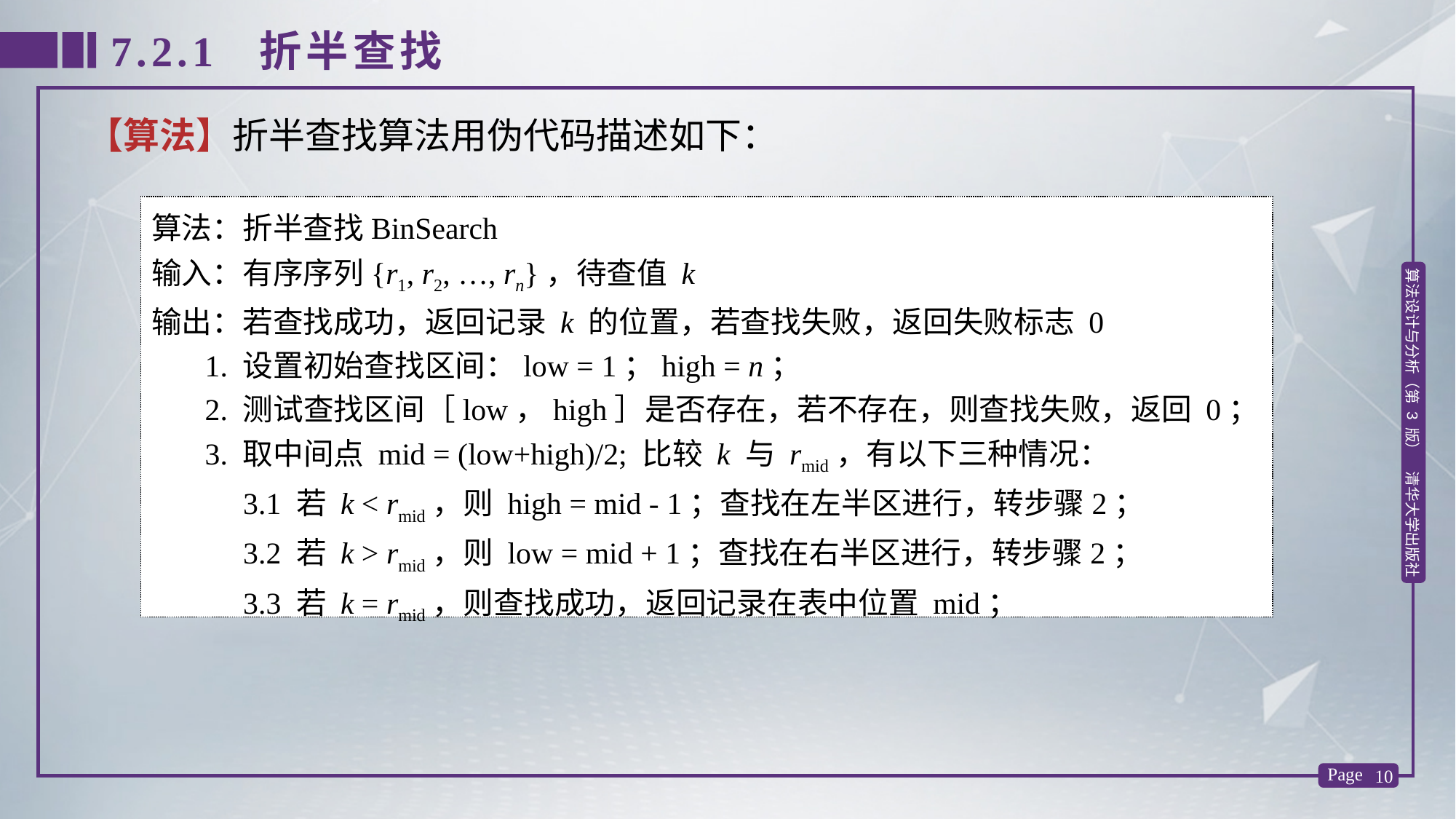

7.2.1  折半查找
【算法】折半查找算法用伪代码描述如下：
算法：折半查找BinSearch
输入：有序序列{r1, r2, …, rn}，待查值 k
输出：若查找成功，返回记录 k 的位置，若查找失败，返回失败标志 0
       1. 设置初始查找区间：low = 1；high = n；
       2. 测试查找区间［low，high］是否存在，若不存在，则查找失败，返回 0；
       3. 取中间点 mid = (low+high)/2; 比较 k 与 rmid，有以下三种情况：
            3.1 若 k < rmid，则 high = mid - 1；查找在左半区进行，转步骤2；
            3.2 若 k > rmid，则 low = mid + 1；查找在右半区进行，转步骤2；
            3.3 若 k = rmid，则查找成功，返回记录在表中位置 mid；